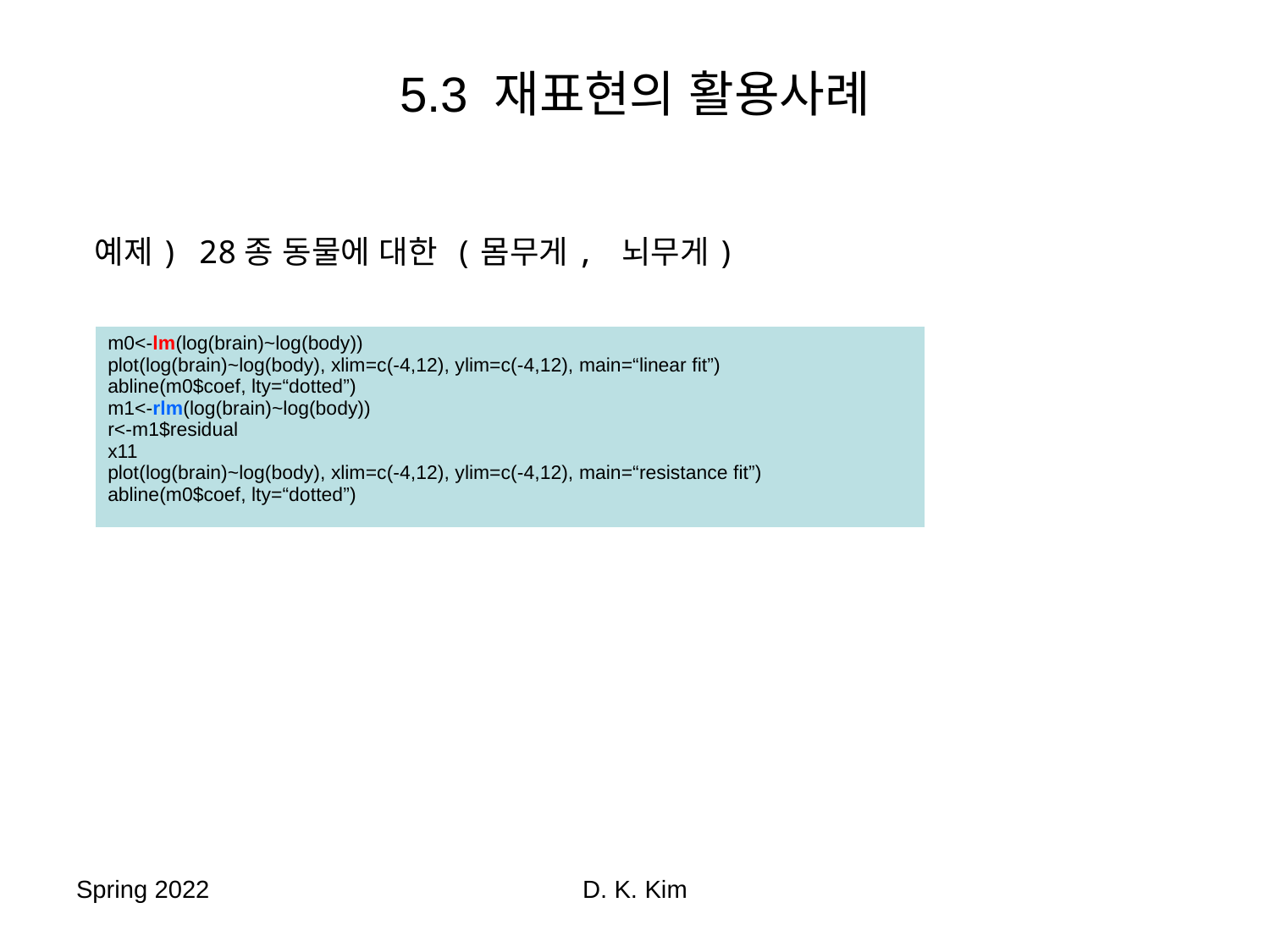

# 5.3 재표현의 활용사례
 예제) 28종 동물에 대한 (몸무게, 뇌무게)

| m0<-lm(log(brain)~log(body)) plot(log(brain)~log(body), xlim=c(-4,12), ylim=c(-4,12), main=“linear fit”) abline(m0$coef, lty=“dotted”) m1<-rlm(log(brain)~log(body)) r<-m1$residual x11 plot(log(brain)~log(body), xlim=c(-4,12), ylim=c(-4,12), main=“resistance fit”) abline(m0$coef, lty=“dotted”) |
| --- |
Spring 2022
D. K. Kim